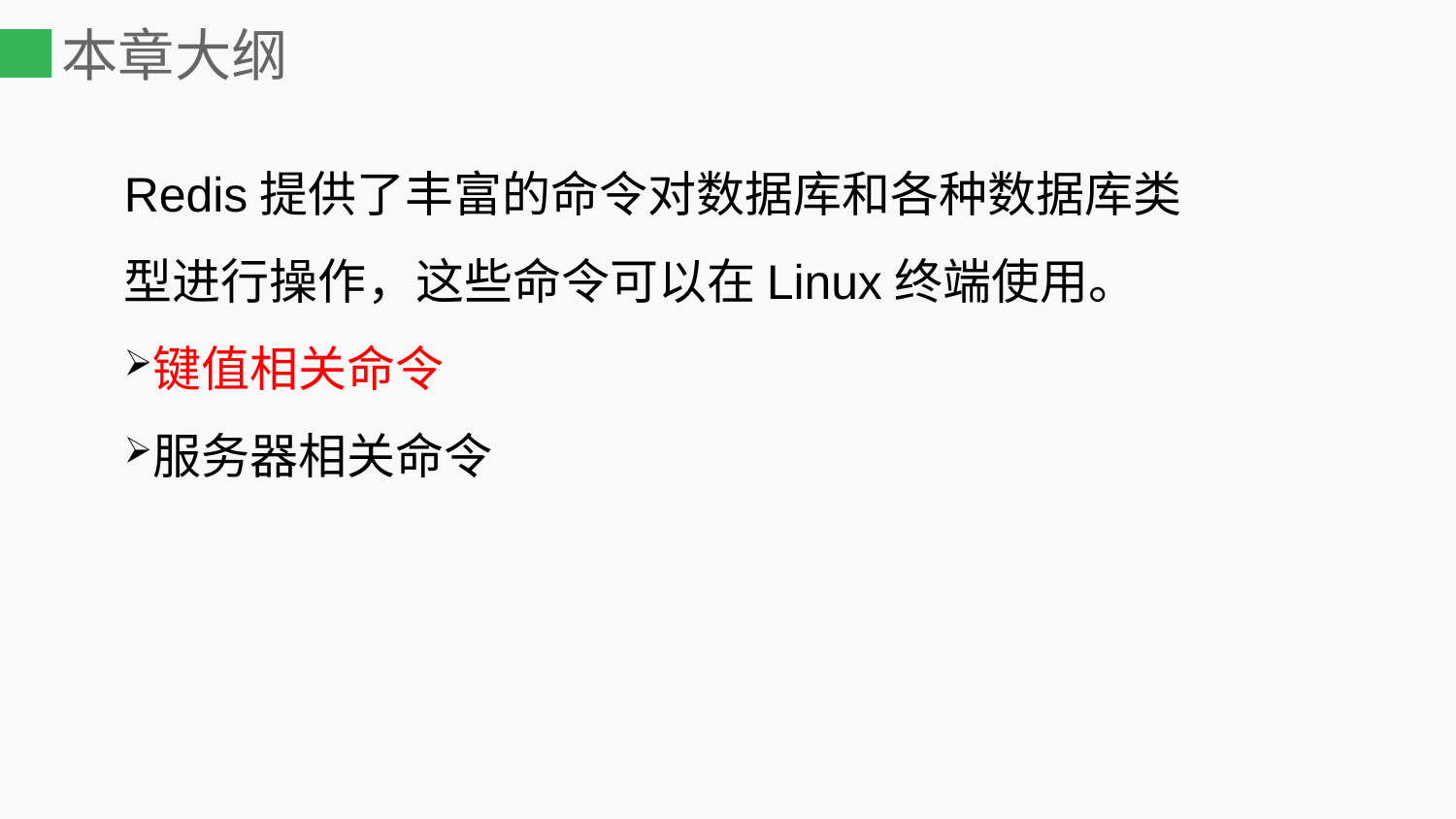

# 本章大纲
Redis提供了丰富的命令对数据库和各种数据库类型进行操作，这些命令可以在Linux终端使用。
键值相关命令
服务器相关命令